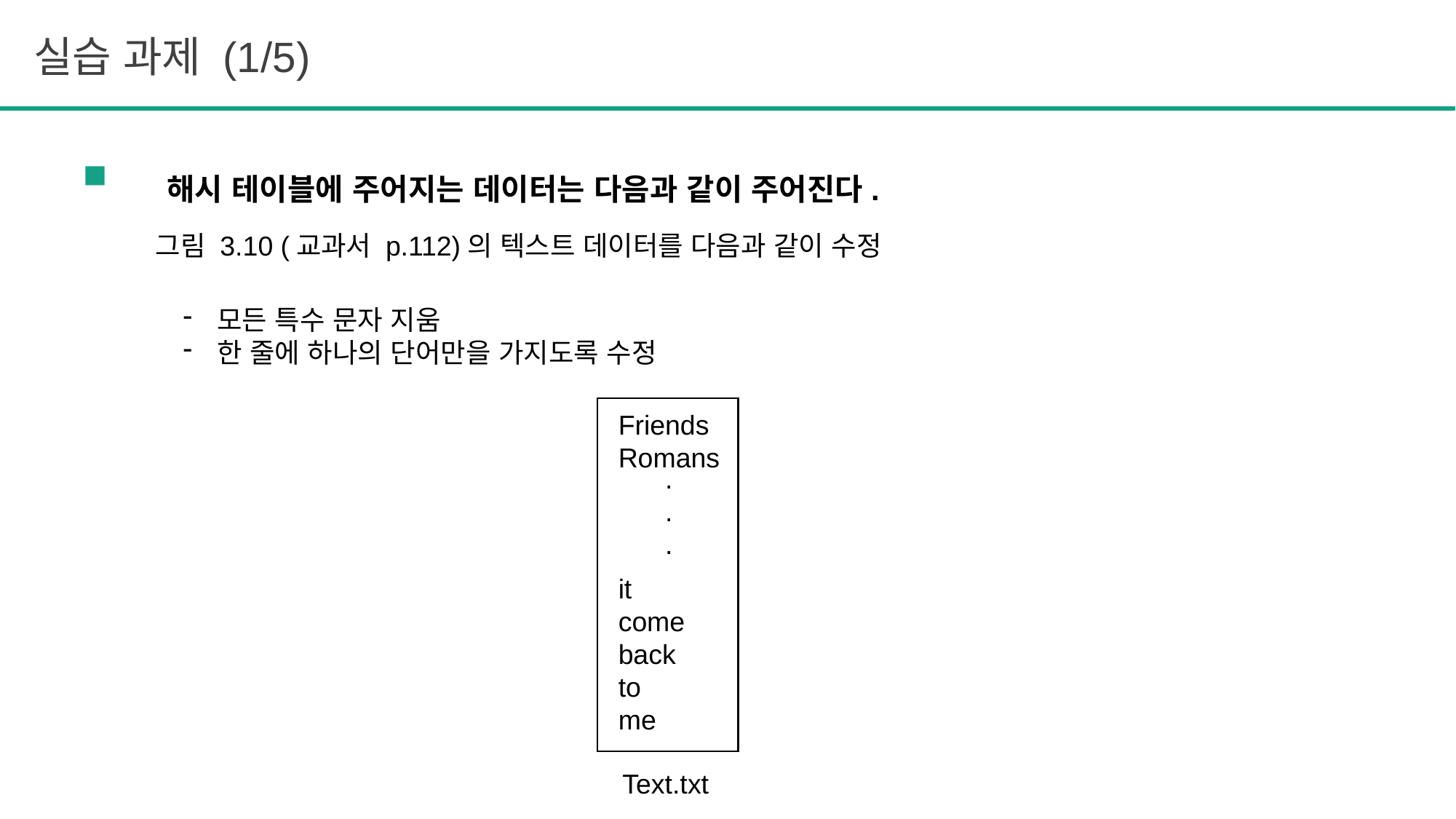

실습 과제 (1/5)
해시 테이블에 주어지는 데이터는 다음과 같이 주어진다.

그림 3.10 (교과서 p.112)의 텍스트 데이터를 다음과 같이 수정

모든 특수 문자 지움
한 줄에 하나의 단어만을 가지도록 수정

Friends
Romans

it
come
back
to
me
.
.
.

Text.txt